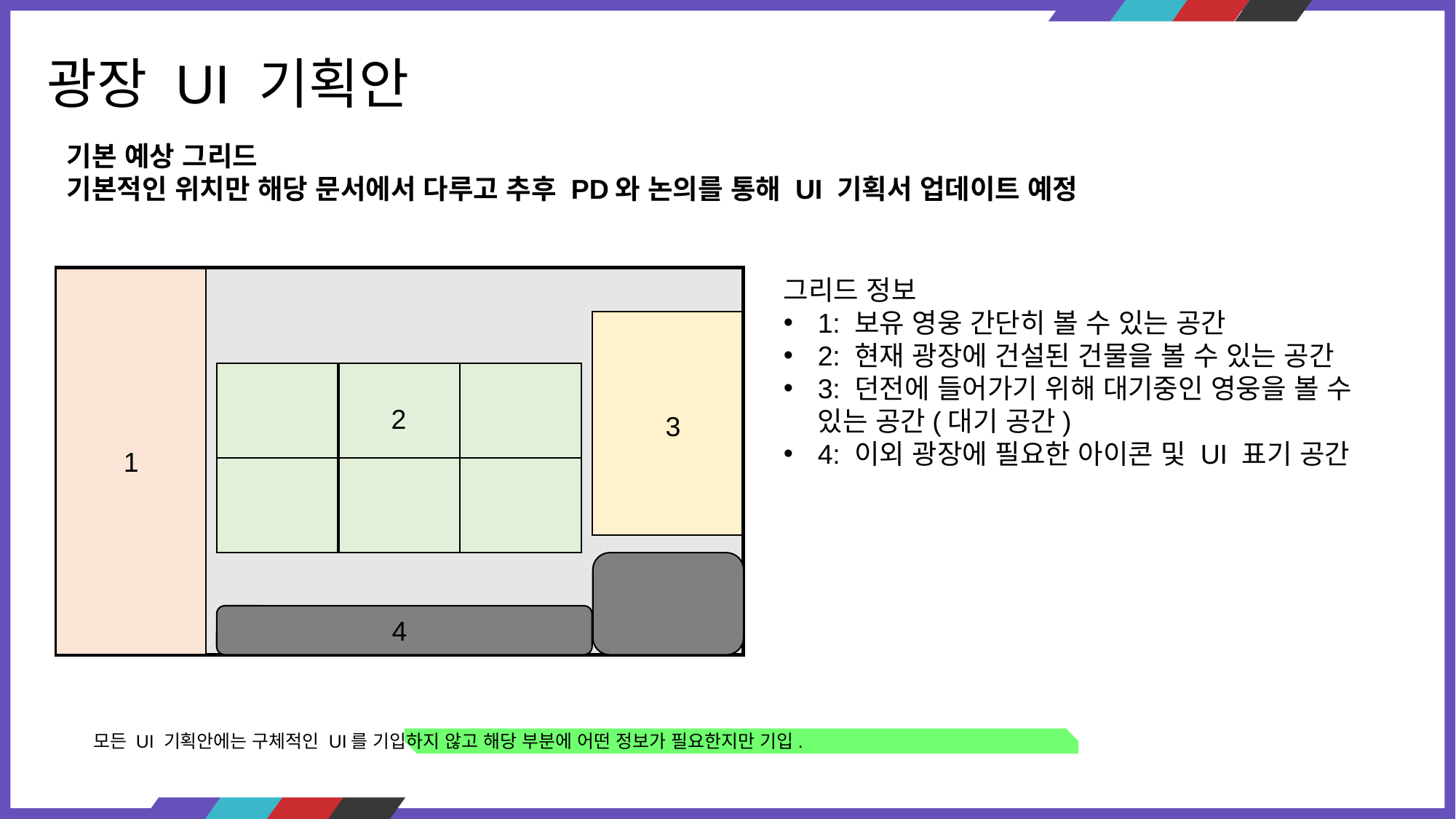

광장 UI 기획안
기본 예상 그리드
기본적인 위치만 해당 문서에서 다루고 추후 PD와 논의를 통해 UI 기획서 업데이트 예정

그리드 정보
1: 보유 영웅 간단히 볼 수 있는 공간
2: 현재 광장에 건설된 건물을 볼 수 있는 공간
3: 던전에 들어가기 위해 대기중인 영웅을 볼 수 있는 공간(대기 공간)
4: 이외 광장에 필요한 아이콘 및 UI 표기 공간

2
3
1

4
모든 UI 기획안에는 구체적인 UI를 기입하지 않고 해당 부분에 어떤 정보가 필요한지만 기입.